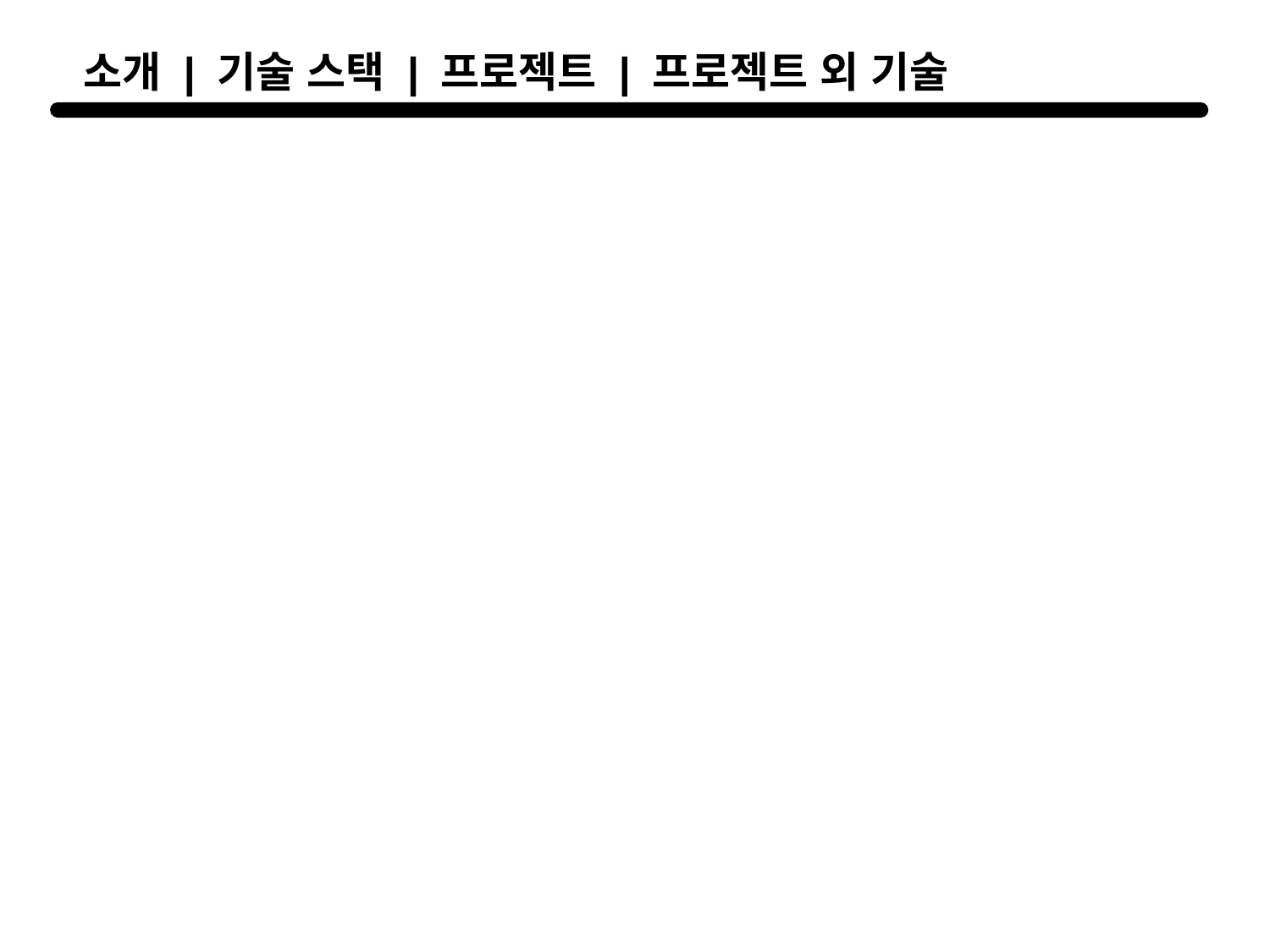

소개 | 기술 스택 | 프로젝트 | 프로젝트 외 기술